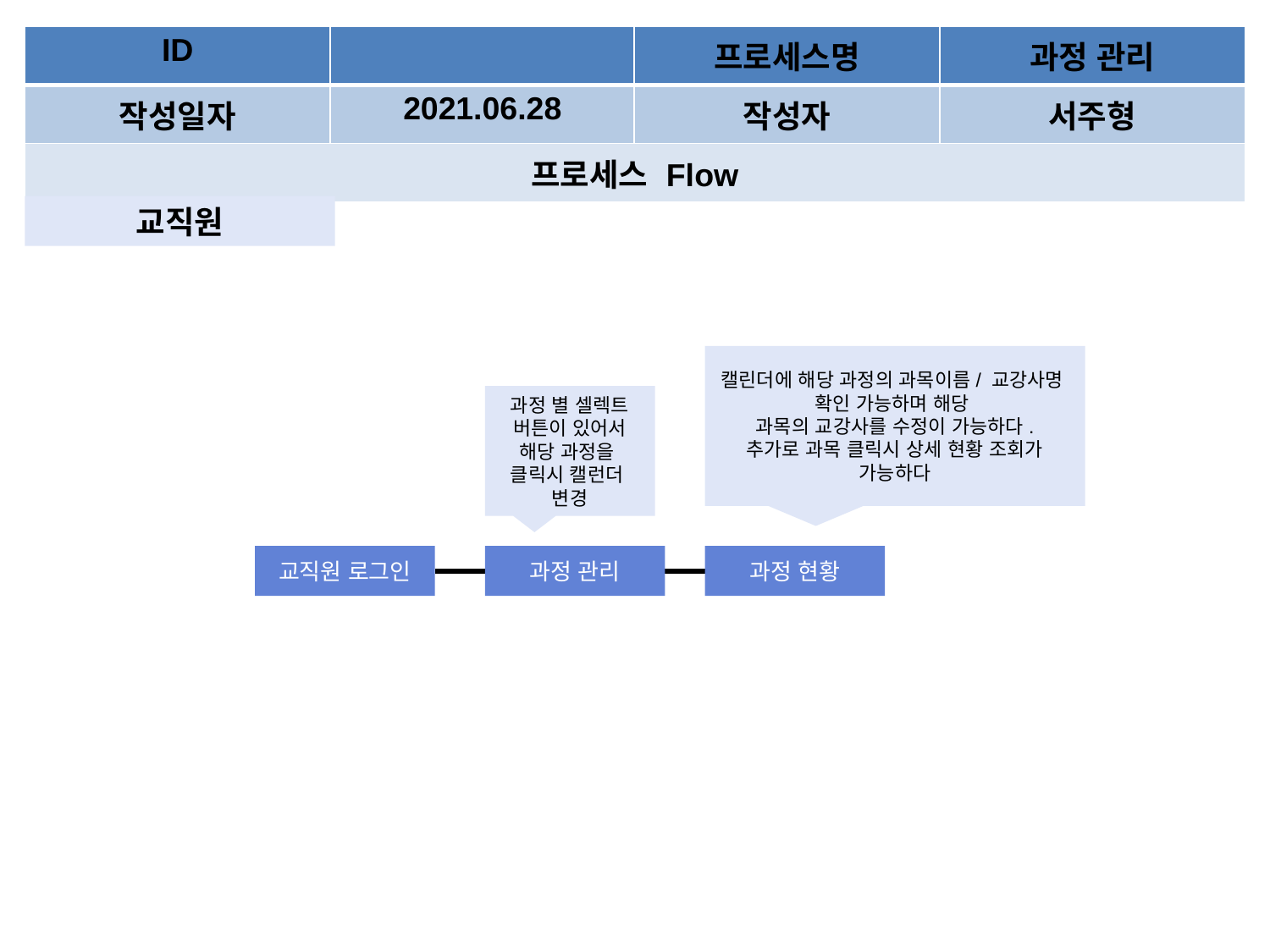

| ID |  |  | 프로세스명 | 과정 관리 |
| --- | --- | --- | --- | --- |
| 작성일자 |  | 2021.06.28 | 작성자 | 서주형 |
| 프로세스 Flow |  |  |  |  |
교직원
캘린더에 해당 과정의 과목이름/ 교강사명
확인 가능하며 해당
과목의 교강사를 수정이 가능하다.
추가로 과목 클릭시 상세 현황 조회가 가능하다
과정 별 셀렉트 버튼이 있어서 해당 과정을
클릭시 캘런더
변경
교직원 로그인
과정 관리
과정 현황